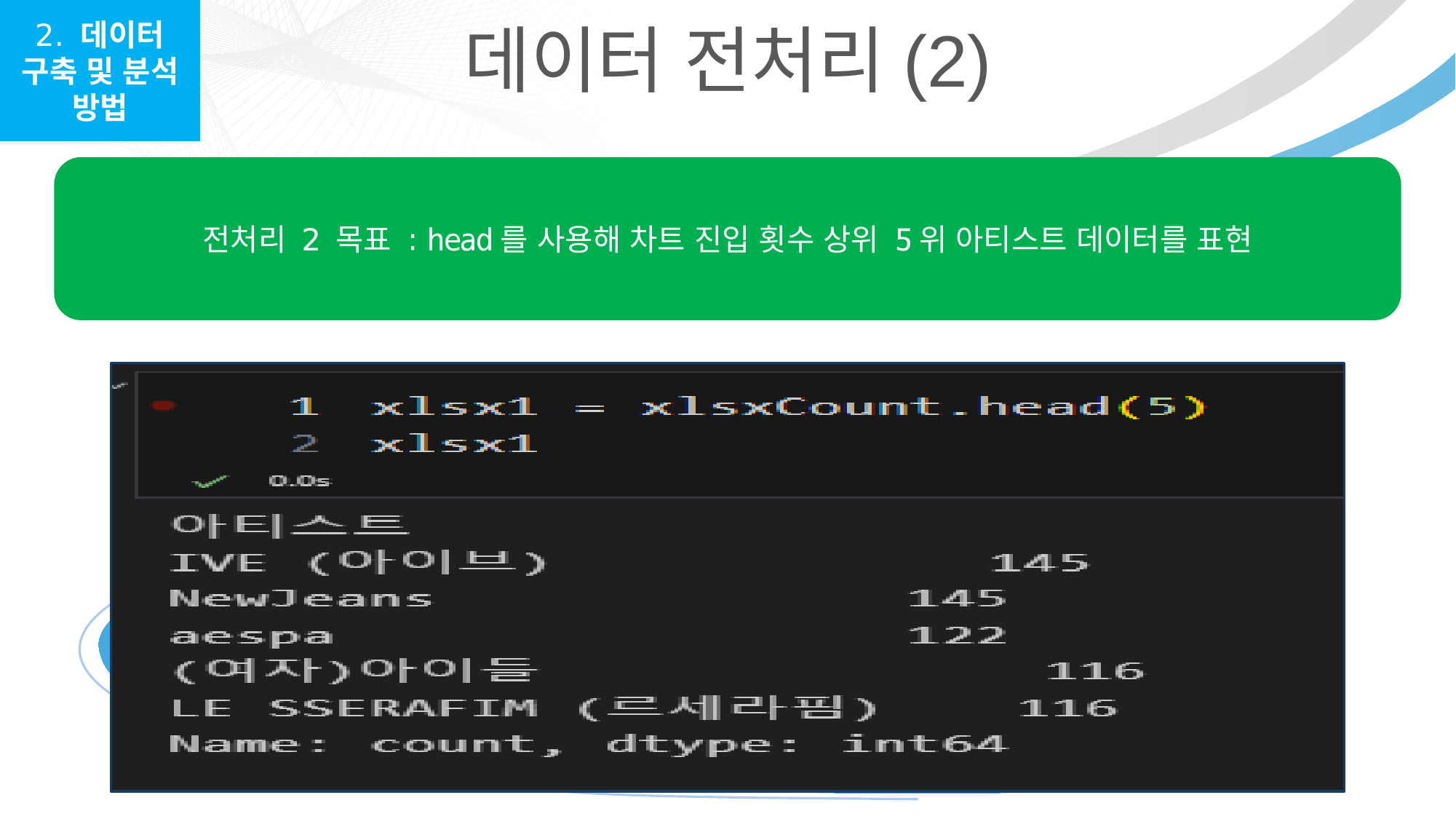

2. 데이터 구축 및 분석 방법
데이터 전처리(2)
전처리 2 목표 : head를 사용해 차트 진입 횟수 상위 5위 아티스트 데이터를 표현